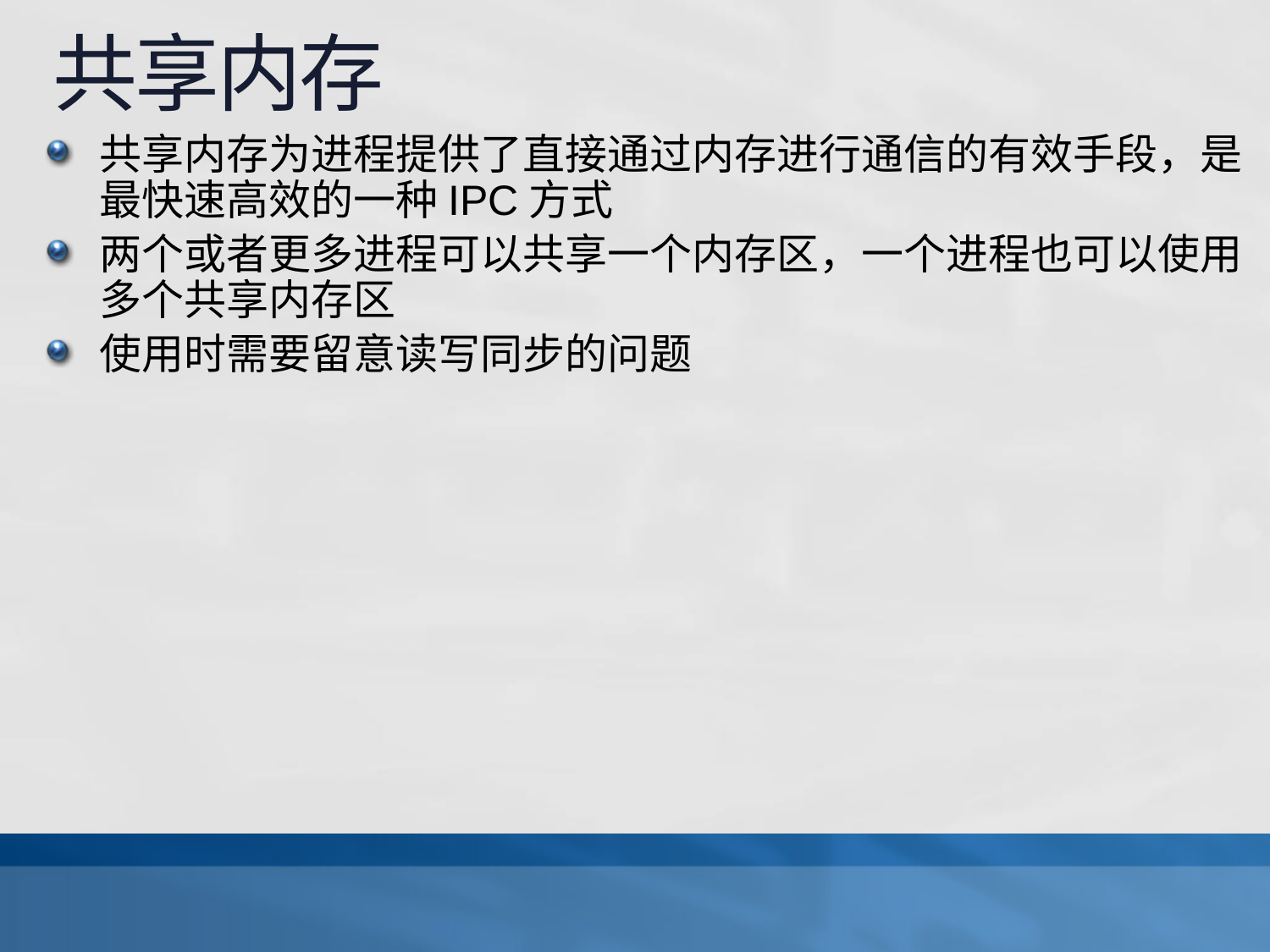

共享内存

共享内存为进程提供了直接通过内存进行通信的有效手段，是最快速高效的一种IPC方式
两个或者更多进程可以共享一个内存区，一个进程也可以使用多个共享内存区
使用时需要留意读写同步的问题